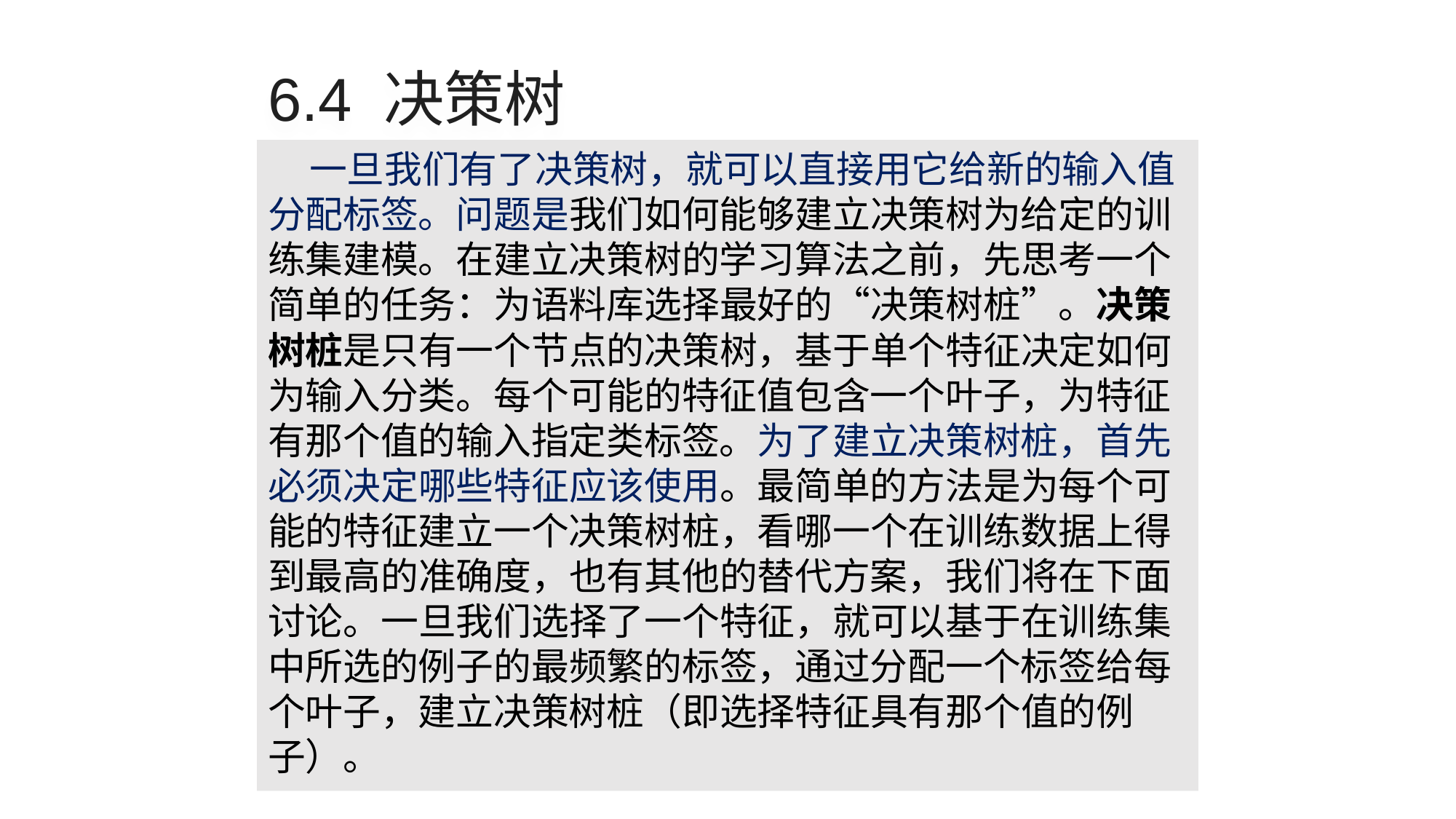

# 6.4 决策树
一旦我们有了决策树，就可以直接用它给新的输入值分配标签。问题是我们如何能够建立决策树为给定的训练集建模。在建立决策树的学习算法之前，先思考一个简单的任务：为语料库选择最好的“决策树桩”。决策树桩是只有一个节点的决策树，基于单个特征决定如何为输入分类。每个可能的特征值包含一个叶子，为特征有那个值的输入指定类标签。为了建立决策树桩，首先必须决定哪些特征应该使用。最简单的方法是为每个可能的特征建立一个决策树桩，看哪一个在训练数据上得到最高的准确度，也有其他的替代方案，我们将在下面讨论。一旦我们选择了一个特征，就可以基于在训练集中所选的例子的最频繁的标签，通过分配一个标签给每个叶子，建立决策树桩（即选择特征具有那个值的例子）。